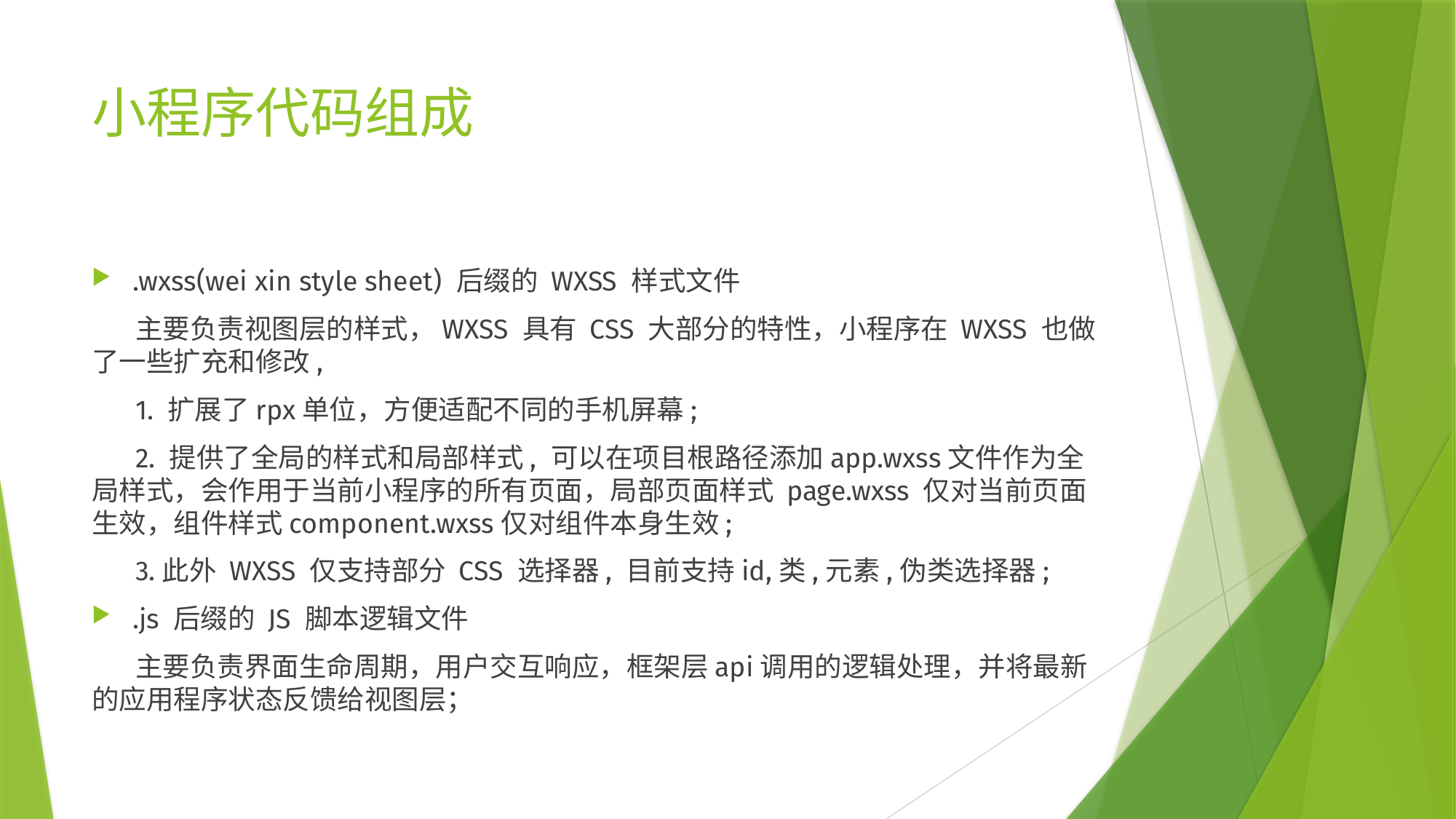

# 小程序代码组成
.wxss(wei xin style sheet) 后缀的 WXSS 样式文件
      主要负责视图层的样式，WXSS 具有 CSS 大部分的特性，小程序在 WXSS 也做了一些扩充和修改,
      1. 扩展了rpx单位，方便适配不同的手机屏幕;
      2. 提供了全局的样式和局部样式, 可以在项目根路径添加app.wxss文件作为全局样式，会作用于当前小程序的所有页面，局部页面样式 page.wxss 仅对当前页面生效，组件样式component.wxss仅对组件本身生效;
      3.此外 WXSS 仅支持部分 CSS 选择器, 目前支持id,类,元素,伪类选择器;
.js 后缀的 JS 脚本逻辑文件
      主要负责界面生命周期，用户交互响应，框架层api调用的逻辑处理，并将最新的应用程序状态反馈给视图层；